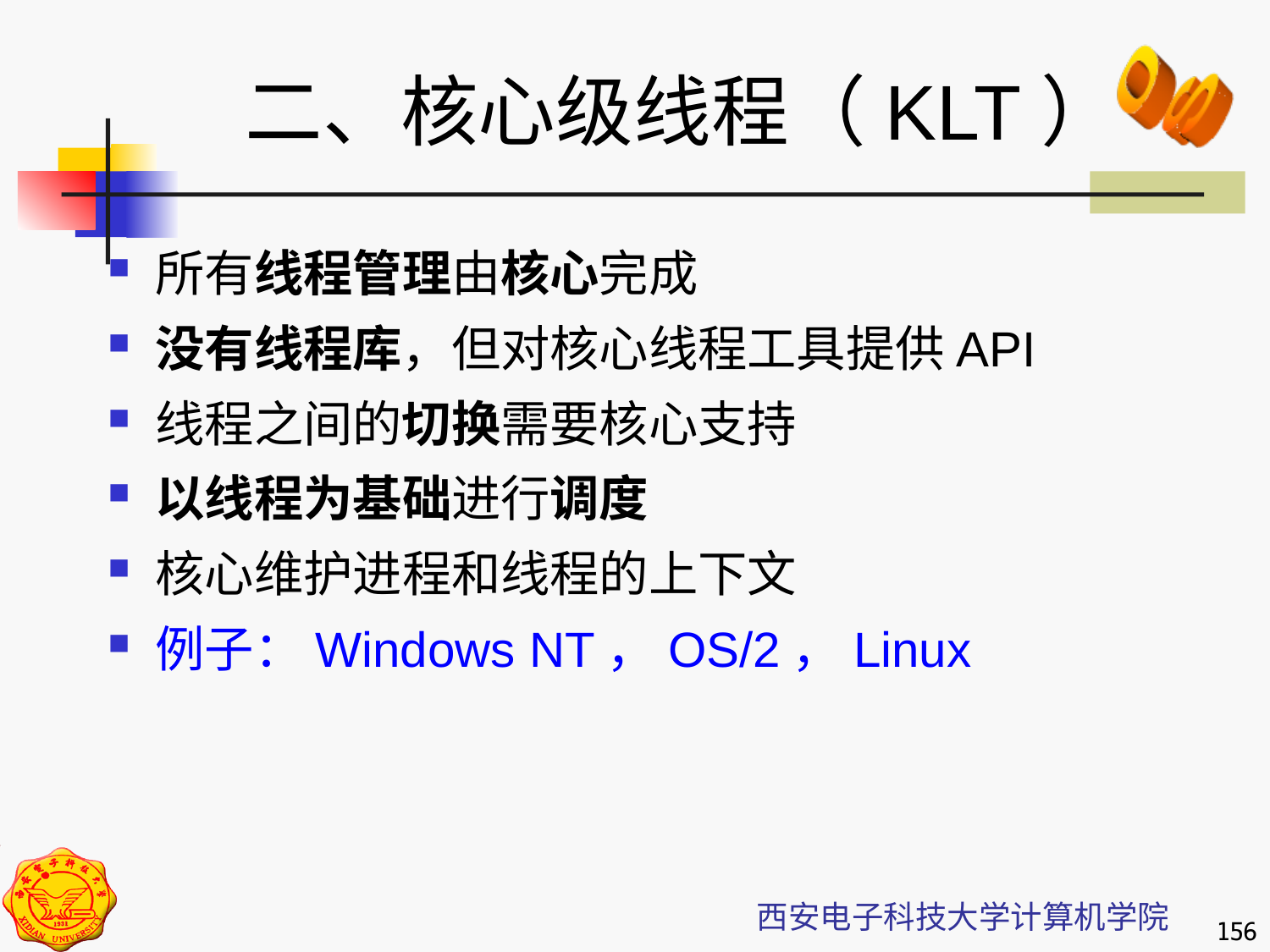

二、核心级线程（KLT）
所有线程管理由核心完成
没有线程库，但对核心线程工具提供API
线程之间的切换需要核心支持
以线程为基础进行调度
核心维护进程和线程的上下文
例子：Windows NT，OS/2，Linux
156